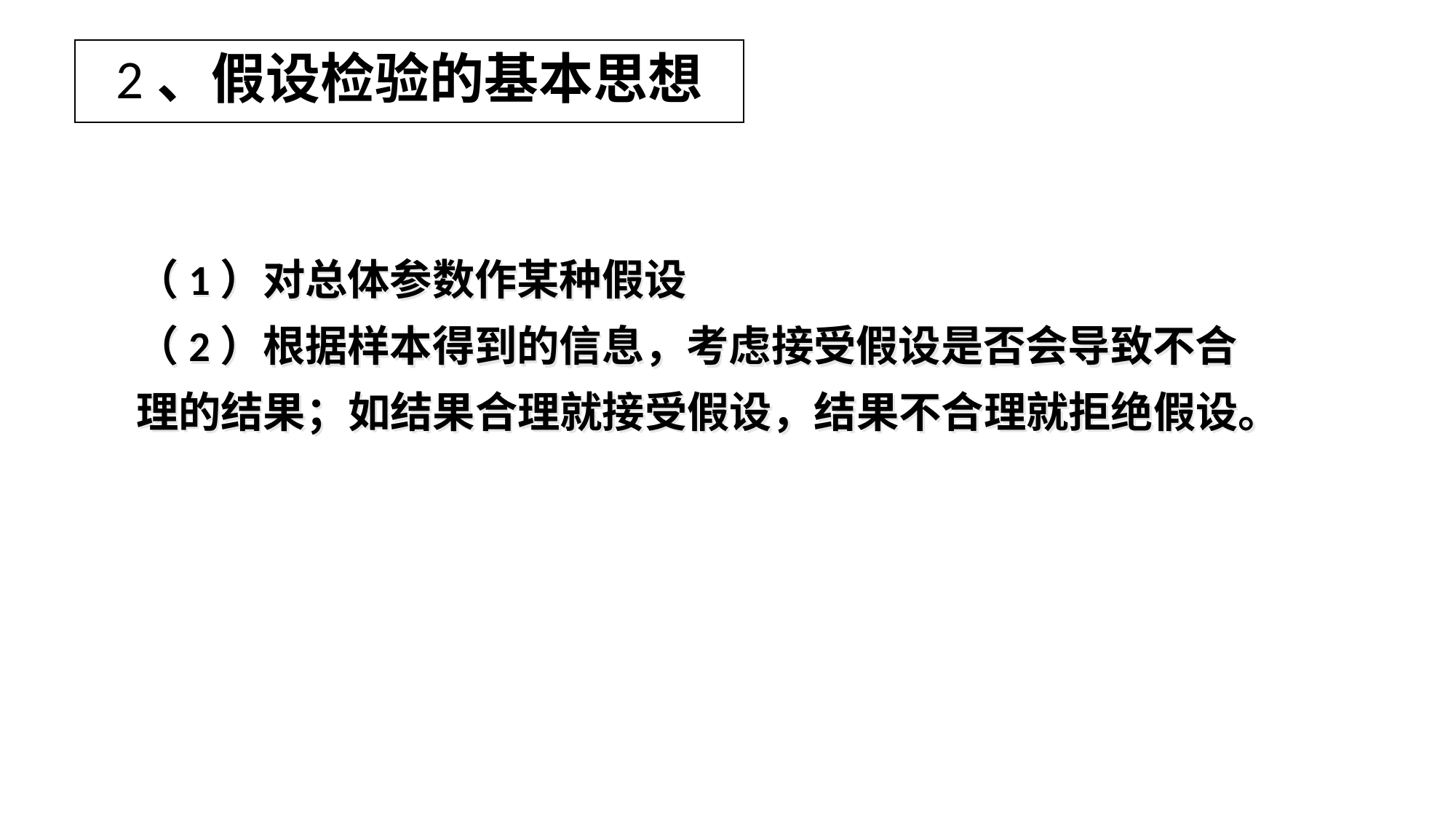

# 2、假设检验的基本思想
（1）对总体参数作某种假设
（2）根据样本得到的信息，考虑接受假设是否会导致不合理的结果；如结果合理就接受假设，结果不合理就拒绝假设。